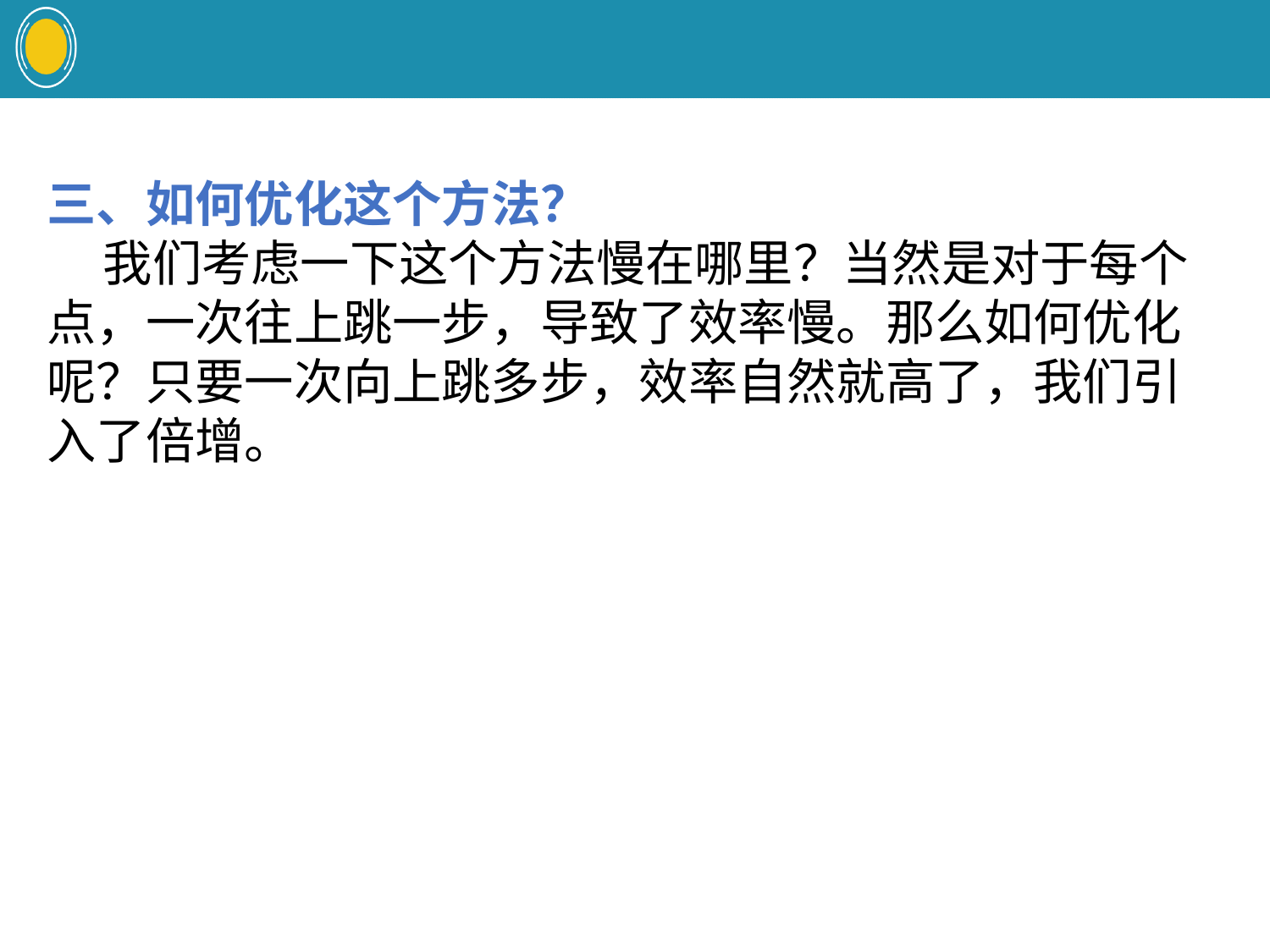

三、如何优化这个方法？
    我们考虑一下这个方法慢在哪里？当然是对于每个点，一次往上跳一步，导致了效率慢。那么如何优化呢？只要一次向上跳多步，效率自然就高了，我们引入了倍增。